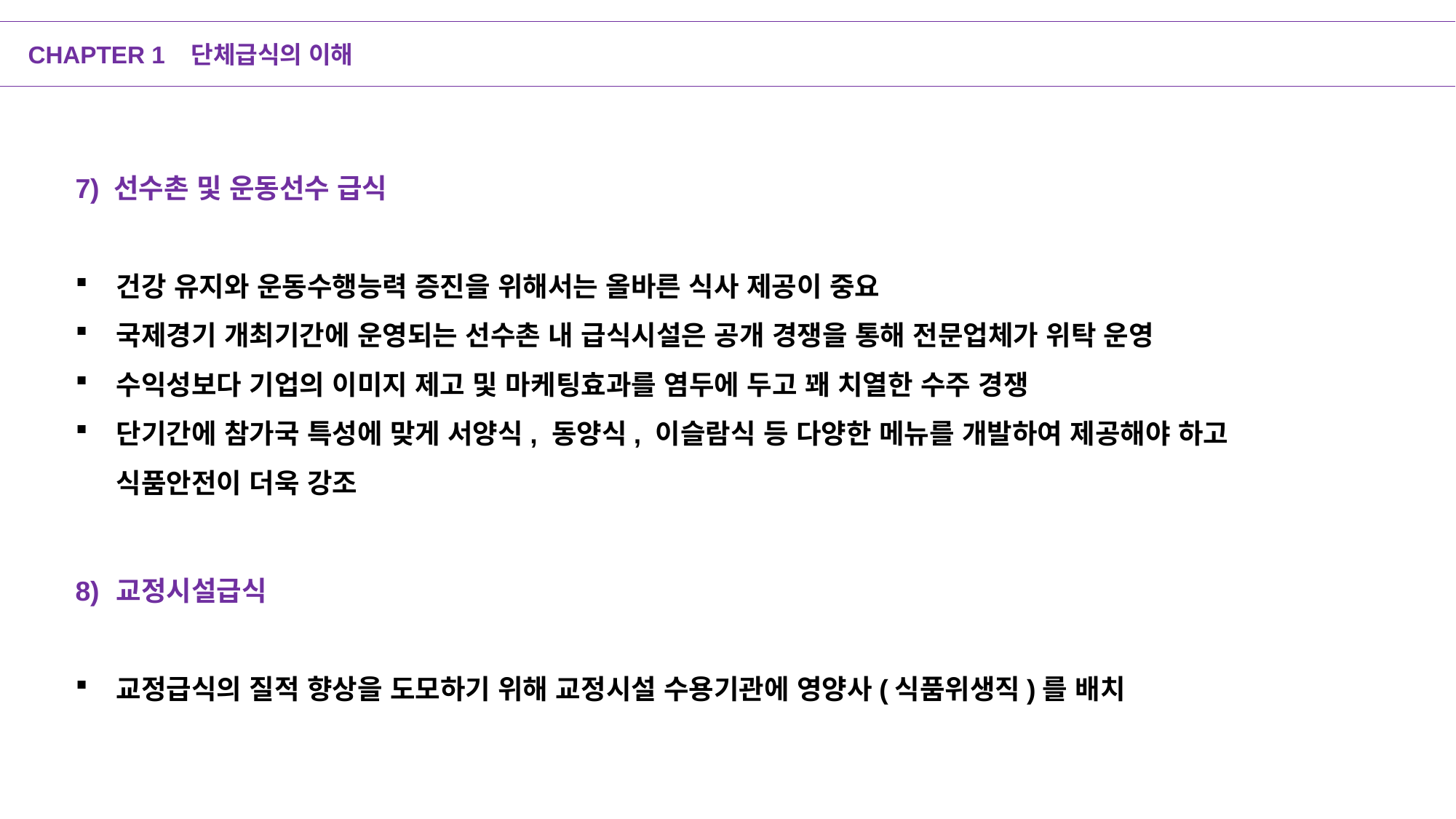

CHAPTER 1   단체급식의 이해
7) 선수촌 및 운동선수 급식

건강 유지와 운동수행능력 증진을 위해서는 올바른 식사 제공이 중요
국제경기 개최기간에 운영되는 선수촌 내 급식시설은 공개 경쟁을 통해 전문업체가 위탁 운영
수익성보다 기업의 이미지 제고 및 마케팅효과를 염두에 두고 꽤 치열한 수주 경쟁
단기간에 참가국 특성에 맞게 서양식, 동양식, 이슬람식 등 다양한 메뉴를 개발하여 제공해야 하고 식품안전이 더욱 강조
8)	교정시설급식

교정급식의 질적 향상을 도모하기 위해 교정시설 수용기관에 영양사(식품위생직)를 배치